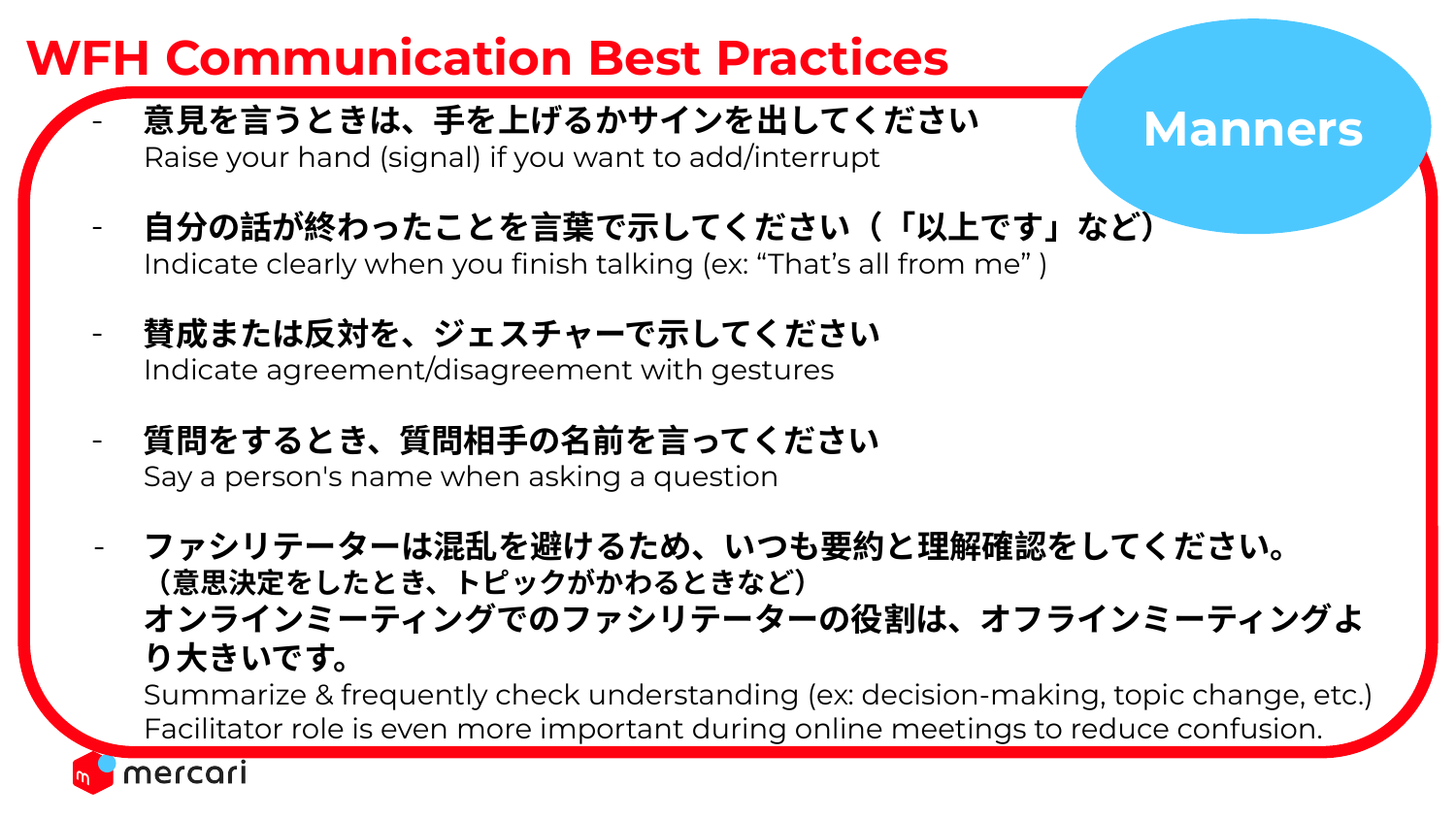

WFH Communication Best Practices
Manners
意見を言うときは、手を上げるかサインを出してください
Raise your hand (signal) if you want to add/interrupt

自分の話が終わったことを言葉で示してください（「以上です」など）
Indicate clearly when you finish talking (ex: “That’s all from me” )

賛成または反対を、ジェスチャーで示してください
Indicate agreement/disagreement with gestures

質問をするとき、質問相手の名前を言ってください
Say a person's name when asking a question

ファシリテーターは混乱を避けるため、いつも要約と理解確認をしてください。
（意思決定をしたとき、トピックがかわるときなど）
オンラインミーティングでのファシリテーターの役割は、オフラインミーティングより大きいです。
Summarize & frequently check understanding (ex: decision-making, topic change, etc.)
Facilitator role is even more important during online meetings to reduce confusion.